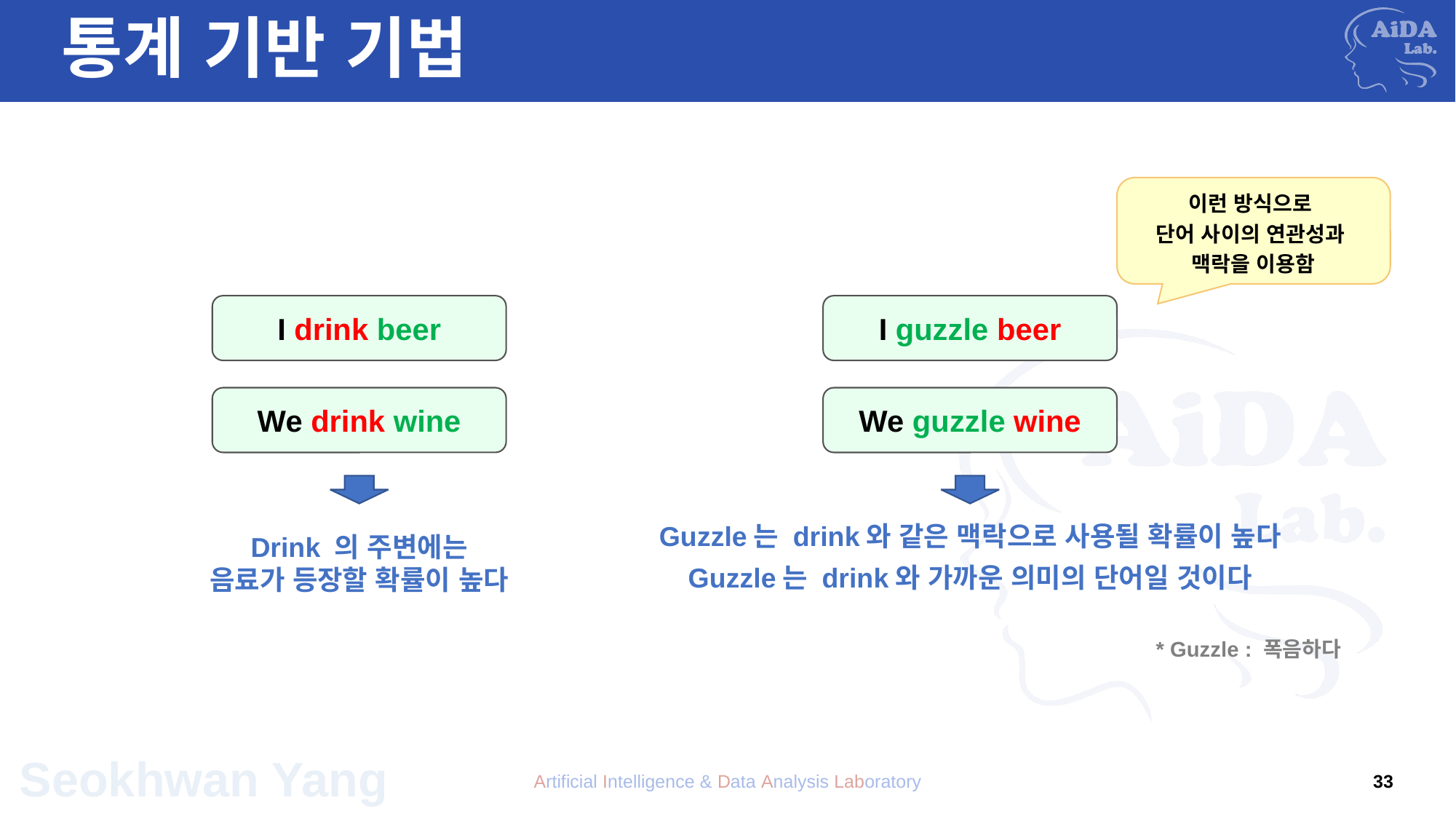

# 통계 기반 기법

이런 방식으로
단어 사이의 연관성과
맥락을 이용함
I drink beer
I guzzle beer
We drink wine
We guzzle wine

Guzzle는 drink와 같은 맥락으로 사용될 확률이 높다
Drink 의 주변에는
음료가 등장할 확률이 높다
Guzzle는 drink와 가까운 의미의 단어일 것이다
* Guzzle : 폭음하다
Artificial Intelligence & Data Analysis Laboratory
33